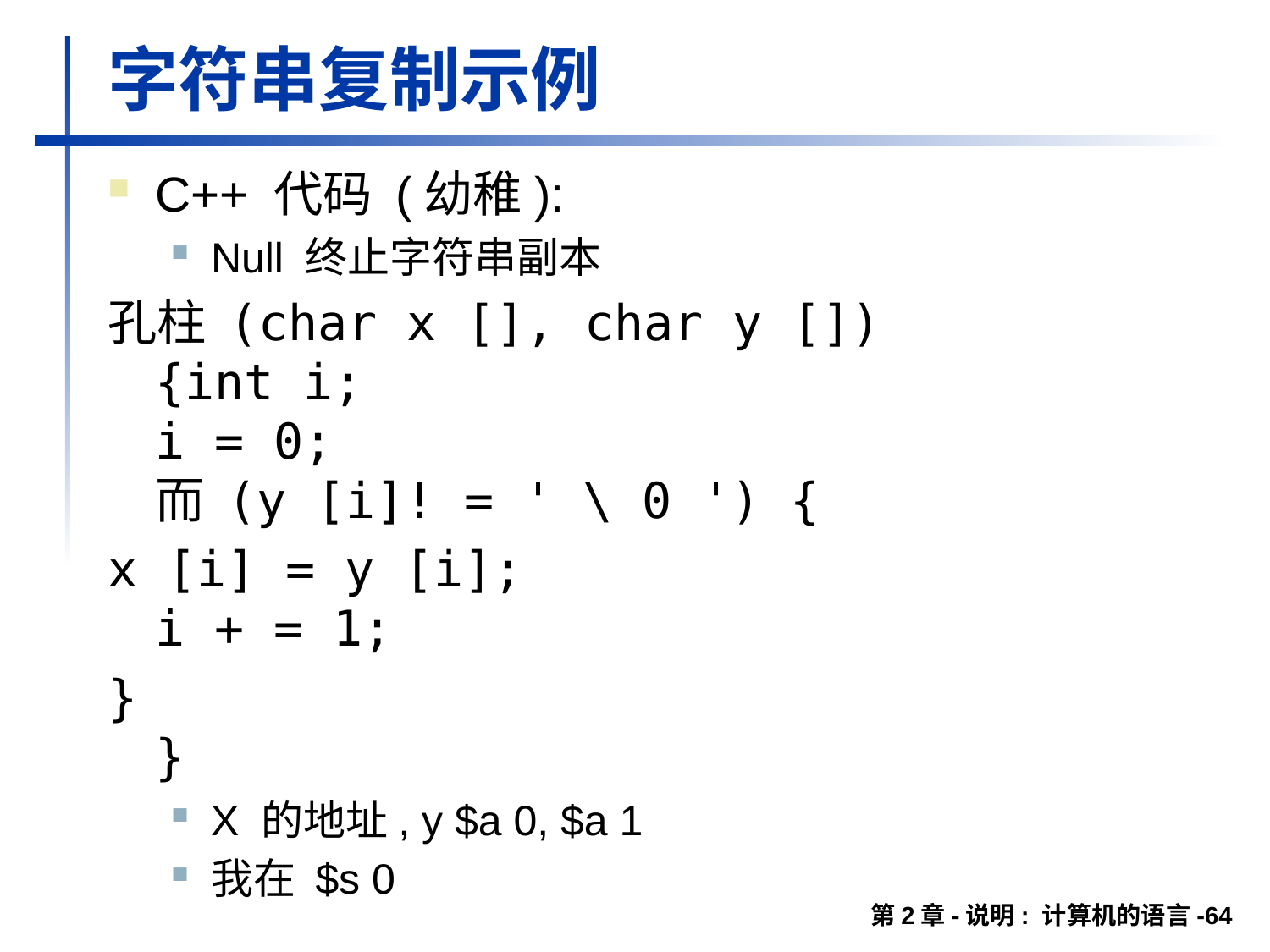

# 字符串复制示例
C++ 代码 (幼稚):
Null 终止字符串副本
孔柱 (char x [], char y [])
{int i;
i = 0;
而 (y [i]! = ' \ 0 ') {
x [i] = y [i];
i + = 1;
}
}
X 的地址, y $a 0, $a 1
我在 $s 0
第2章-说明: 计算机的语言-64